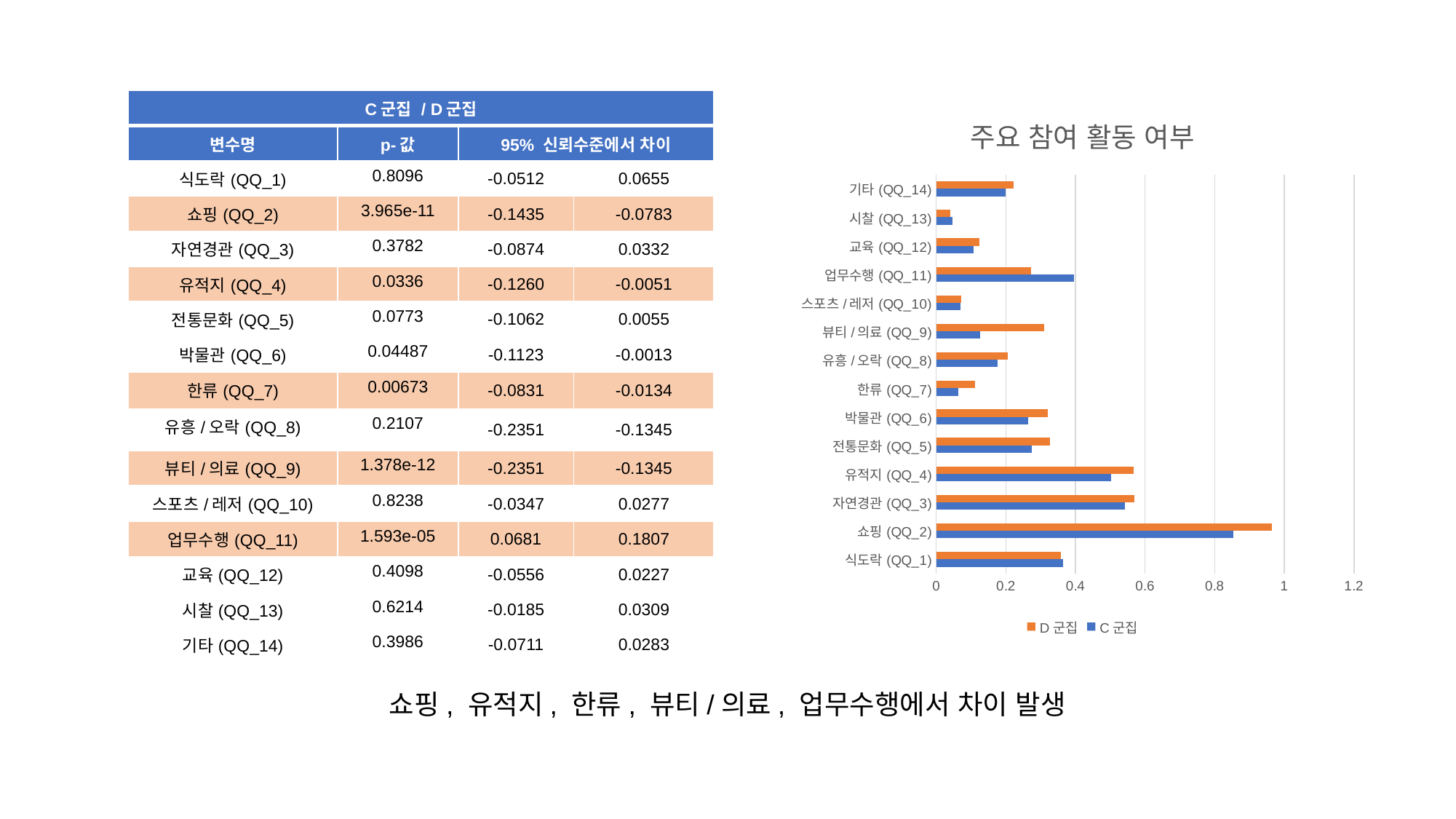

| C군집 / D군집 |  |  |  |
| --- | --- | --- | --- |
| 변수명 | p-값 | 95% 신뢰수준에서 차이 |  |
| 식도락(QQ\_1) | 0.8096 | -0.0512 | 0.0655 |
| 쇼핑(QQ\_2) | 3.965e-11 | -0.1435 | -0.0783 |
| 자연경관(QQ\_3) | 0.3782 | -0.0874 | 0.0332 |
| 유적지(QQ\_4) | 0.0336 | -0.1260 | -0.0051 |
| 전통문화(QQ\_5) | 0.0773 | -0.1062 | 0.0055 |
| 박물관(QQ\_6) | 0.04487 | -0.1123 | -0.0013 |
| 한류(QQ\_7) | 0.00673 | -0.0831 | -0.0134 |
| 유흥/오락(QQ\_8) | 0.2107 | -0.2351 | -0.1345 |
| 뷰티/의료(QQ\_9) | 1.378e-12 | -0.2351 | -0.1345 |
| 스포츠/레저(QQ\_10) | 0.8238 | -0.0347 | 0.0277 |
| 업무수행(QQ\_11) | 1.593e-05 | 0.0681 | 0.1807 |
| 교육(QQ\_12) | 0.4098 | -0.0556 | 0.0227 |
| 시찰(QQ\_13) | 0.6214 | -0.0185 | 0.0309 |
| 기타(QQ\_14) | 0.3986 | -0.0711 | 0.0283 |

### Chart: 주요 참여 활동 여부

| Category | C군집 | D군집 |
|---|---|---|
| 식도락(QQ_1) | 0.36463224 | 0.35746606 |
| 쇼핑(QQ_2) | 0.85289515 | 0.9638009 |
| 자연경관(QQ_3) | 0.54303599 | 0.57013575 |
| 유적지(QQ_4) | 0.50234742 | 0.5678733 |
| 전통문화(QQ_5) | 0.27543036 | 0.32579186 |
| 박물관(QQ_6) | 0.26447574 | 0.32126697 |
| 한류(QQ_7) | 0.06259781 | 0.11085973 |
| 유흥/오락(QQ_8) | 0.17527387 | 0.20588235 |
| 뷰티/의료(QQ_9) | 0.12519562 | 0.30995475 |
| 스포츠/레저(QQ_10) | 0.06885759 | 0.07239819 |
| 업무수행(QQ_11) | 0.39593114 | 0.27149321 |
| 교육(QQ_12) | 0.10798122 | 0.12443439 |
| 시찰(QQ_13) | 0.04694836 | 0.04072398 |
| 기타(QQ_14) | 0.20031299 | 0.22171946 |
쇼핑, 유적지, 한류, 뷰티/의료, 업무수행에서 차이 발생